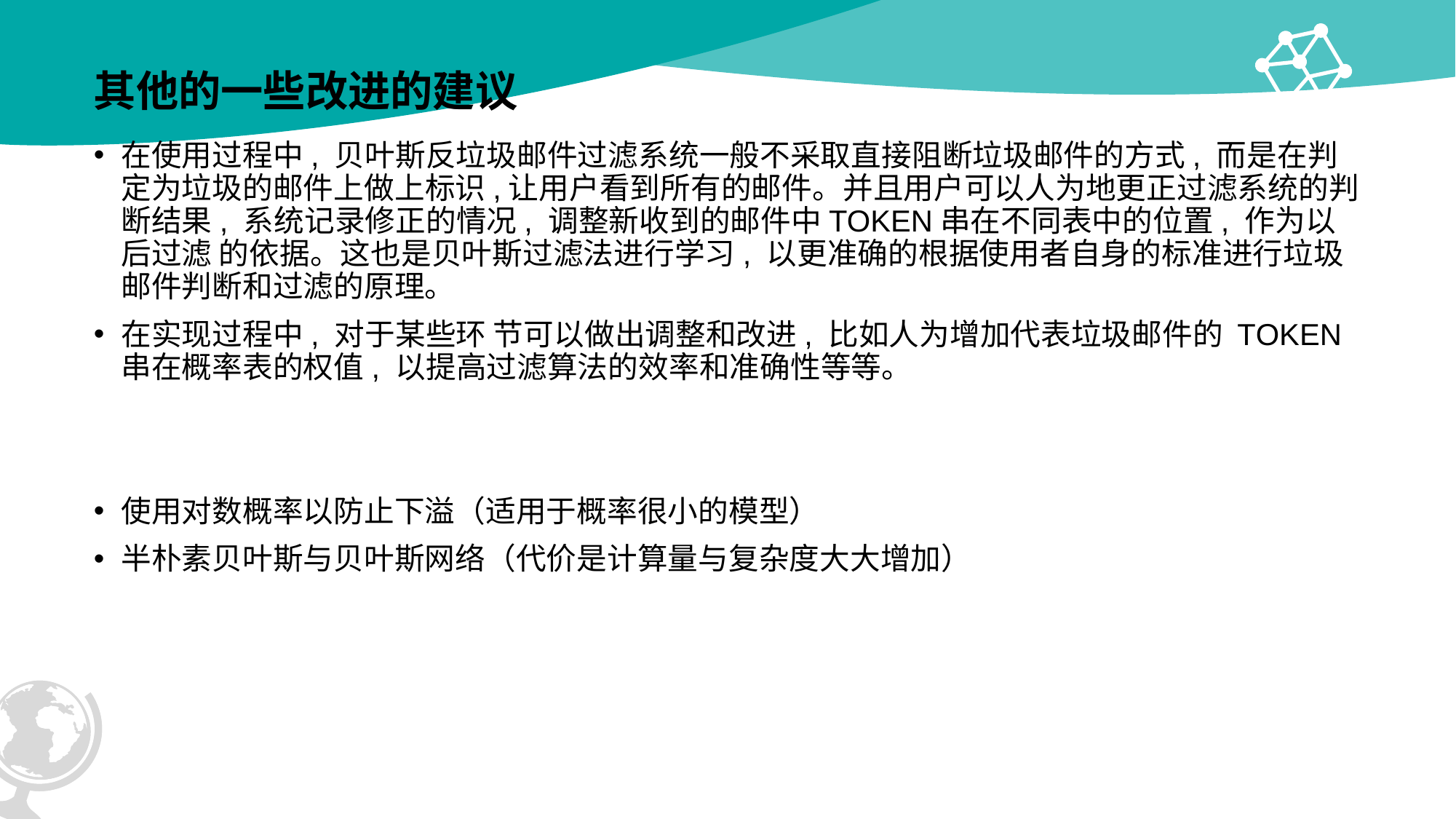

# 其他的一些改进的建议
在使用过程中, 贝叶斯反垃圾邮件过滤系统一般不采取直接阻断垃圾邮件的方式, 而是在判定为垃圾的邮件上做上标识,让用户看到所有的邮件。并且用户可以人为地更正过滤系统的判断结果, 系统记录修正的情况, 调整新收到的邮件中TOKEN串在不同表中的位置, 作为以后过滤 的依据。这也是贝叶斯过滤法进行学习, 以更准确的根据使用者自身的标准进行垃圾邮件判断和过滤的原理。
在实现过程中, 对于某些环 节可以做出调整和改进, 比如人为增加代表垃圾邮件的 TOKEN 串在概率表的权值, 以提高过滤算法的效率和准确性等等。

使用对数概率以防止下溢（适用于概率很小的模型）
半朴素贝叶斯与贝叶斯网络（代价是计算量与复杂度大大增加）
13